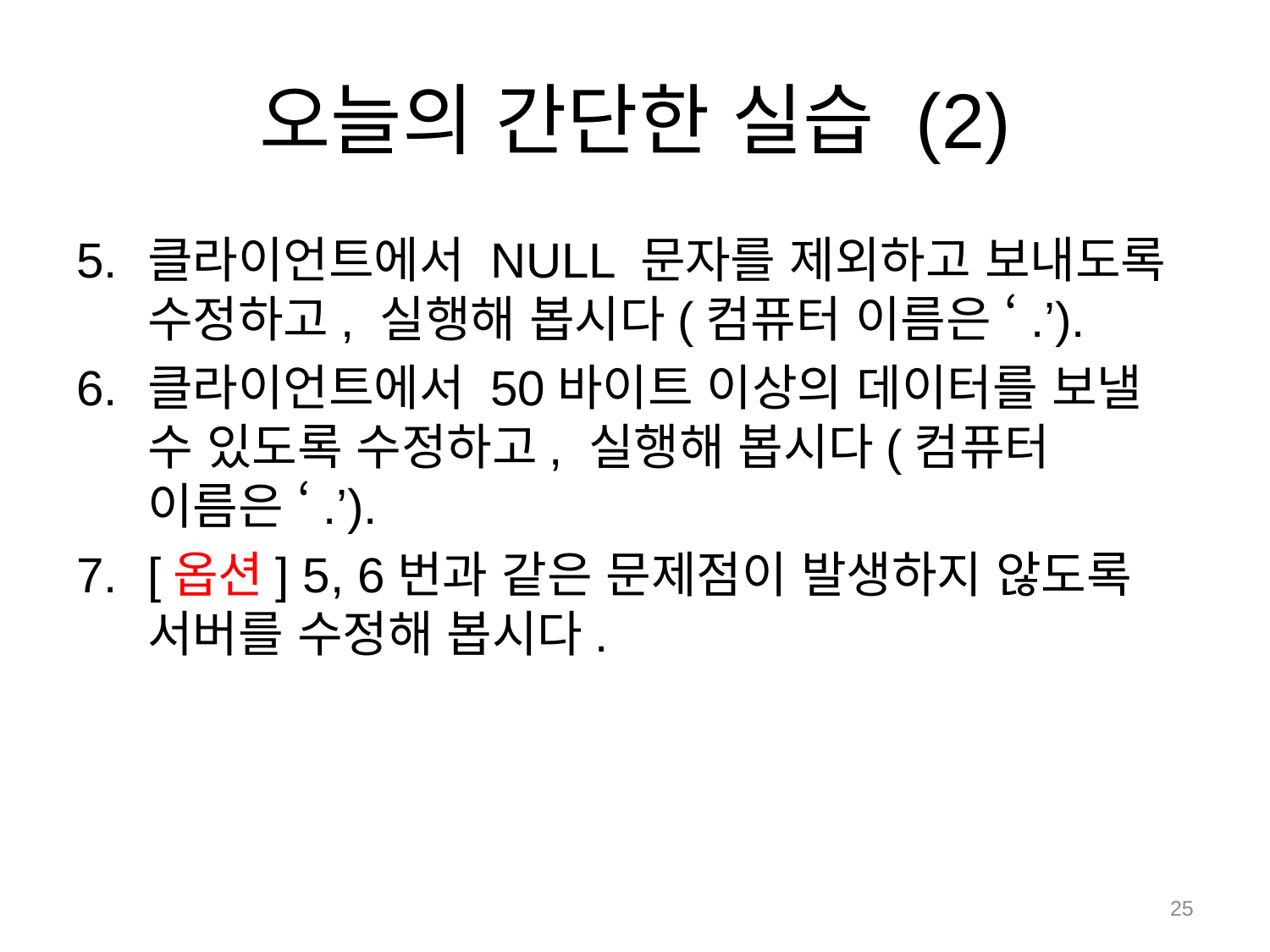

# 오늘의 간단한 실습 (2)
클라이언트에서 NULL 문자를 제외하고 보내도록 수정하고, 실행해 봅시다(컴퓨터 이름은 ‘.’).
클라이언트에서 50바이트 이상의 데이터를 보낼 수 있도록 수정하고, 실행해 봅시다(컴퓨터 이름은 ‘.’).
[옵션] 5, 6번과 같은 문제점이 발생하지 않도록 서버를 수정해 봅시다.
25